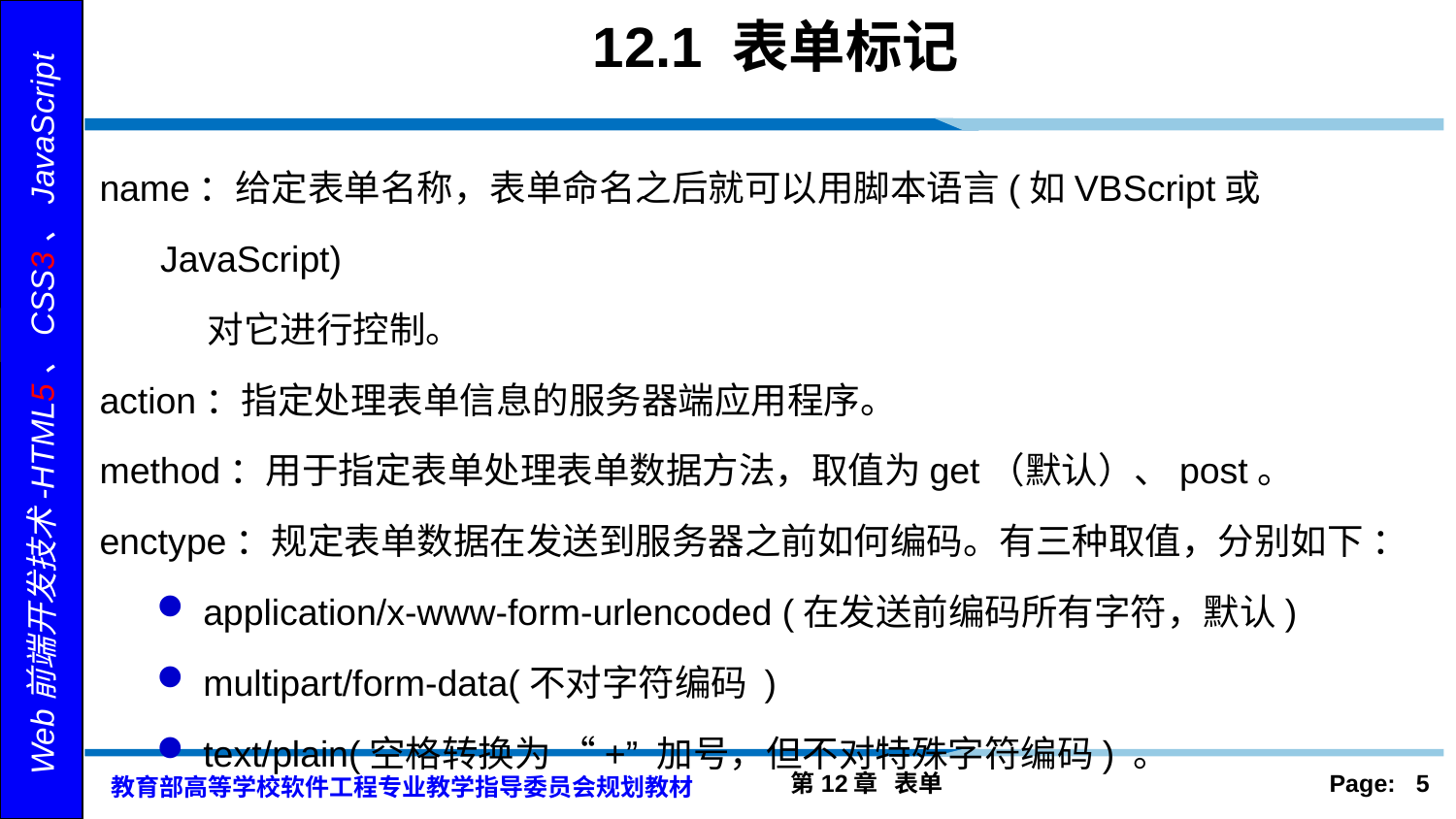

# 12.1 表单标记
name：给定表单名称，表单命名之后就可以用脚本语言(如VBScript或JavaScript)
            对它进行控制。
action：指定处理表单信息的服务器端应用程序。
method：用于指定表单处理表单数据方法，取值为get（默认）、post。
enctype：规定表单数据在发送到服务器之前如何编码。有三种取值，分别如下 ：
 application/x-www-form-urlencoded (在发送前编码所有字符，默认)
 multipart/form-data(不对字符编码 )
 text/plain(空格转换为 “+” 加号，但不对特殊字符编码) 。